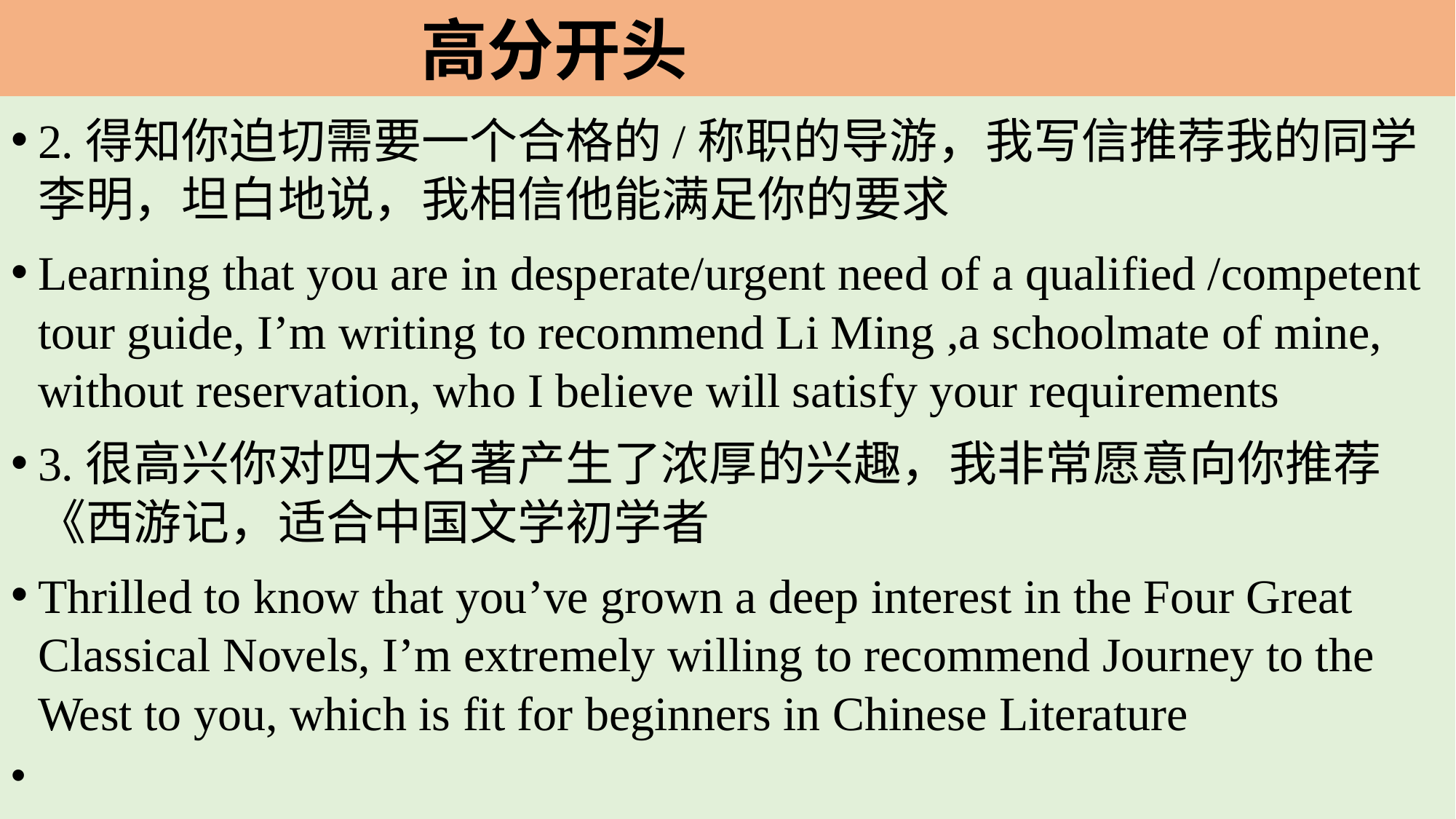

高分开头
2.得知你迫切需要一个合格的/称职的导游，我写信推荐我的同学李明，坦白地说，我相信他能满足你的要求
Learning that you are in desperate/urgent need of a qualified /competent tour guide, I’m writing to recommend Li Ming ,a schoolmate of mine, without reservation, who I believe will satisfy your requirements
3.很高兴你对四大名著产生了浓厚的兴趣，我非常愿意向你推荐《西游记，适合中国文学初学者
Thrilled to know that you’ve grown a deep interest in the Four Great Classical Novels, I’m extremely willing to recommend Journey to the West to you, which is fit for beginners in Chinese Literature